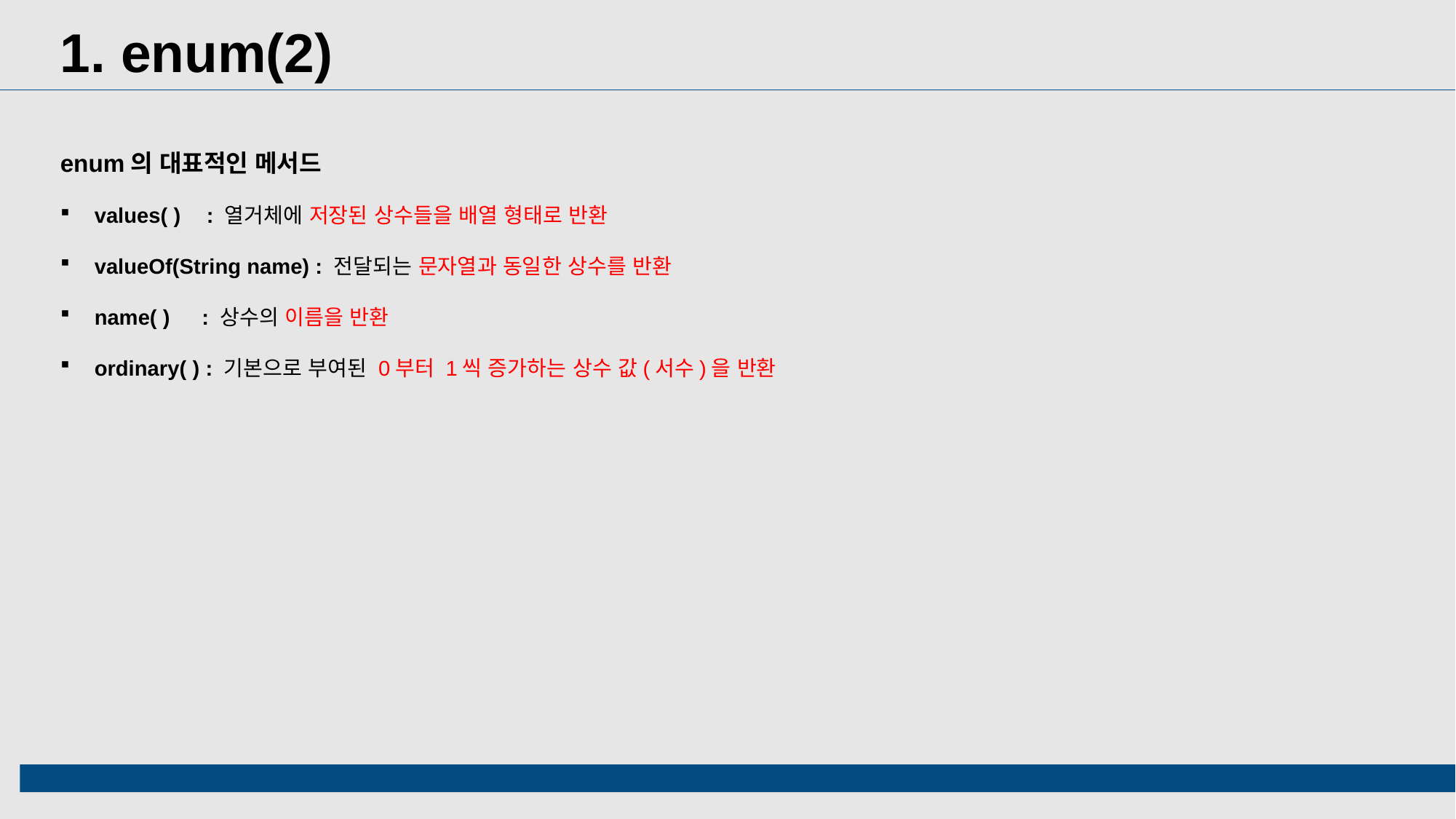

1. enum(2)
enum의 대표적인 메서드
values( )     : 열거체에 저장된 상수들을 배열 형태로 반환
valueOf(String name) : 전달되는 문자열과 동일한 상수를 반환
name( )      : 상수의 이름을 반환
ordinary( ) : 기본으로 부여된 0부터 1씩 증가하는 상수 값(서수)을 반환